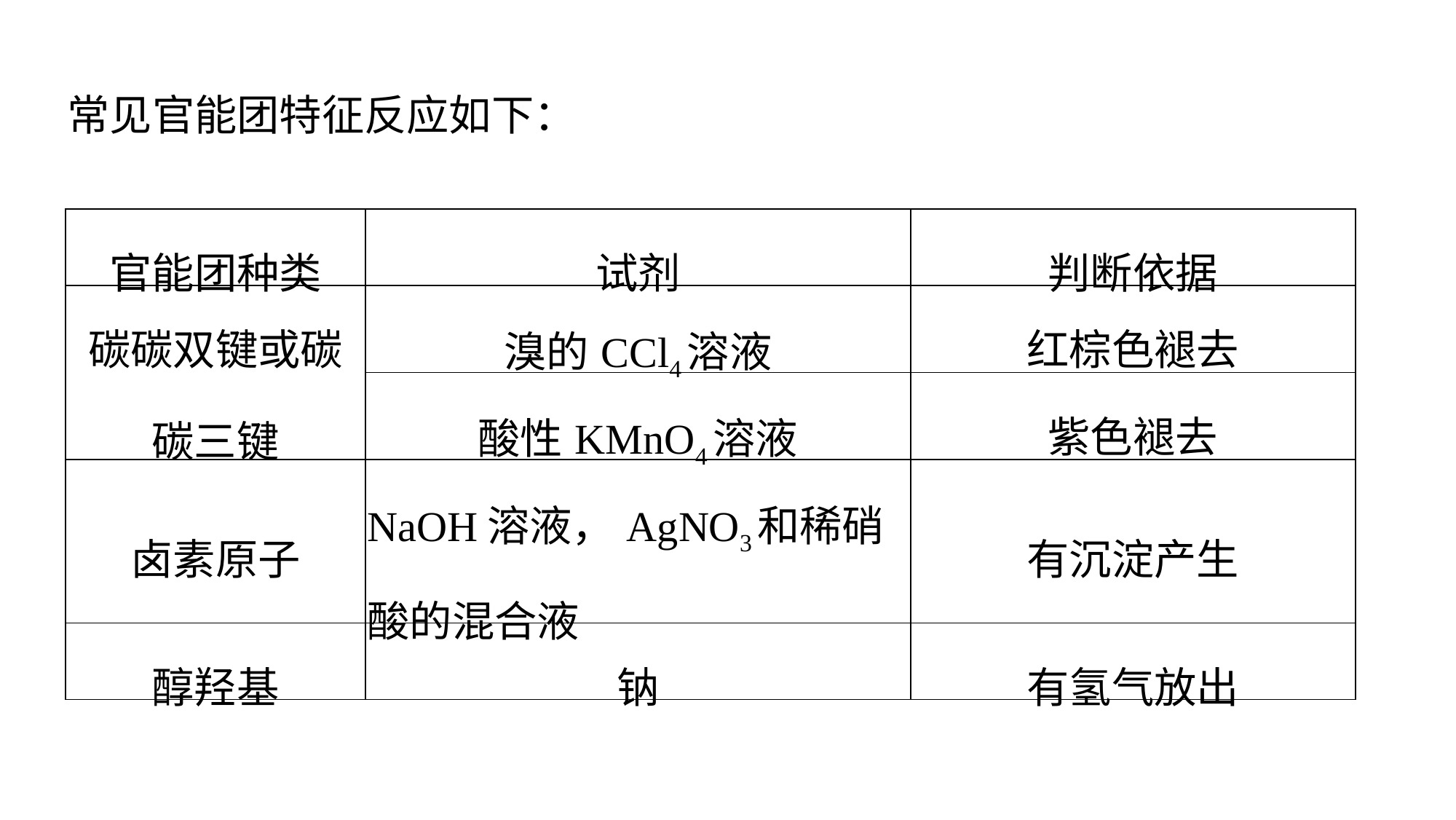

常见官能团特征反应如下：
| 官能团种类 | 试剂 | 判断依据 |
| --- | --- | --- |
| 碳碳双键或碳碳三键 | 溴的CCl4溶液 | 红棕色褪去 |
|  | 酸性KMnO4溶液 | 紫色褪去 |
| 卤素原子 | NaOH溶液，AgNO3和稀硝酸的混合液 | 有沉淀产生 |
| 醇羟基 | 钠 | 有氢气放出 |